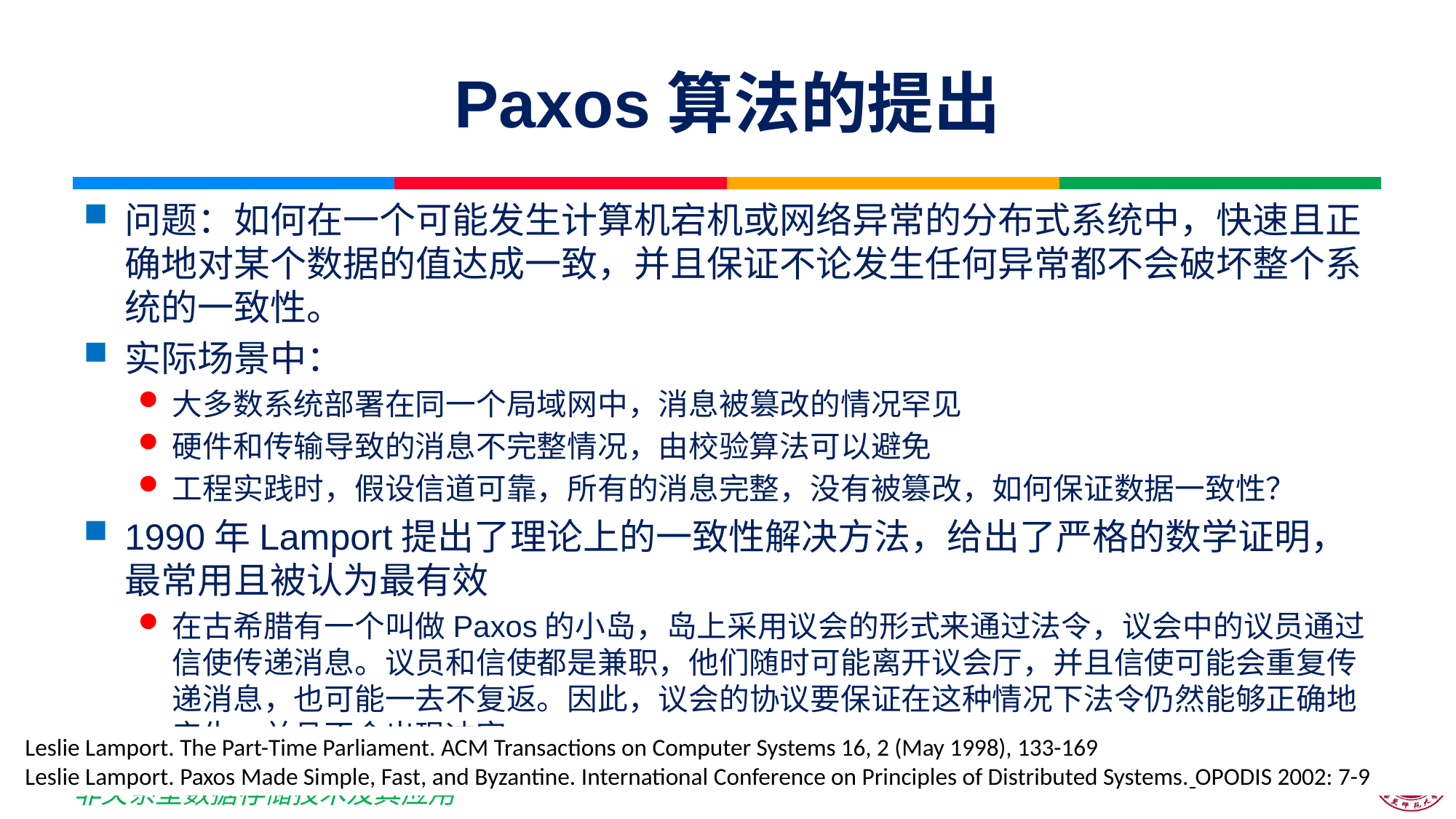

# Paxos算法的提出
问题：如何在一个可能发生计算机宕机或网络异常的分布式系统中，快速且正确地对某个数据的值达成一致，并且保证不论发生任何异常都不会破坏整个系统的一致性。
实际场景中：
大多数系统部署在同一个局域网中，消息被篡改的情况罕见
硬件和传输导致的消息不完整情况，由校验算法可以避免
工程实践时，假设信道可靠，所有的消息完整，没有被篡改，如何保证数据一致性？
1990年Lamport提出了理论上的一致性解决方法，给出了严格的数学证明，最常用且被认为最有效
在古希腊有一个叫做Paxos的小岛，岛上采用议会的形式来通过法令，议会中的议员通过信使传递消息。议员和信使都是兼职，他们随时可能离开议会厅，并且信使可能会重复传递消息，也可能一去不复返。因此，议会的协议要保证在这种情况下法令仍然能够正确地产生，并且不会出现冲突。
Leslie Lamport. The Part-Time Parliament. ACM Transactions on Computer Systems 16, 2 (May 1998), 133-169
Leslie Lamport. Paxos Made Simple, Fast, and Byzantine. International Conference on Principles of Distributed Systems. OPODIS 2002: 7-9